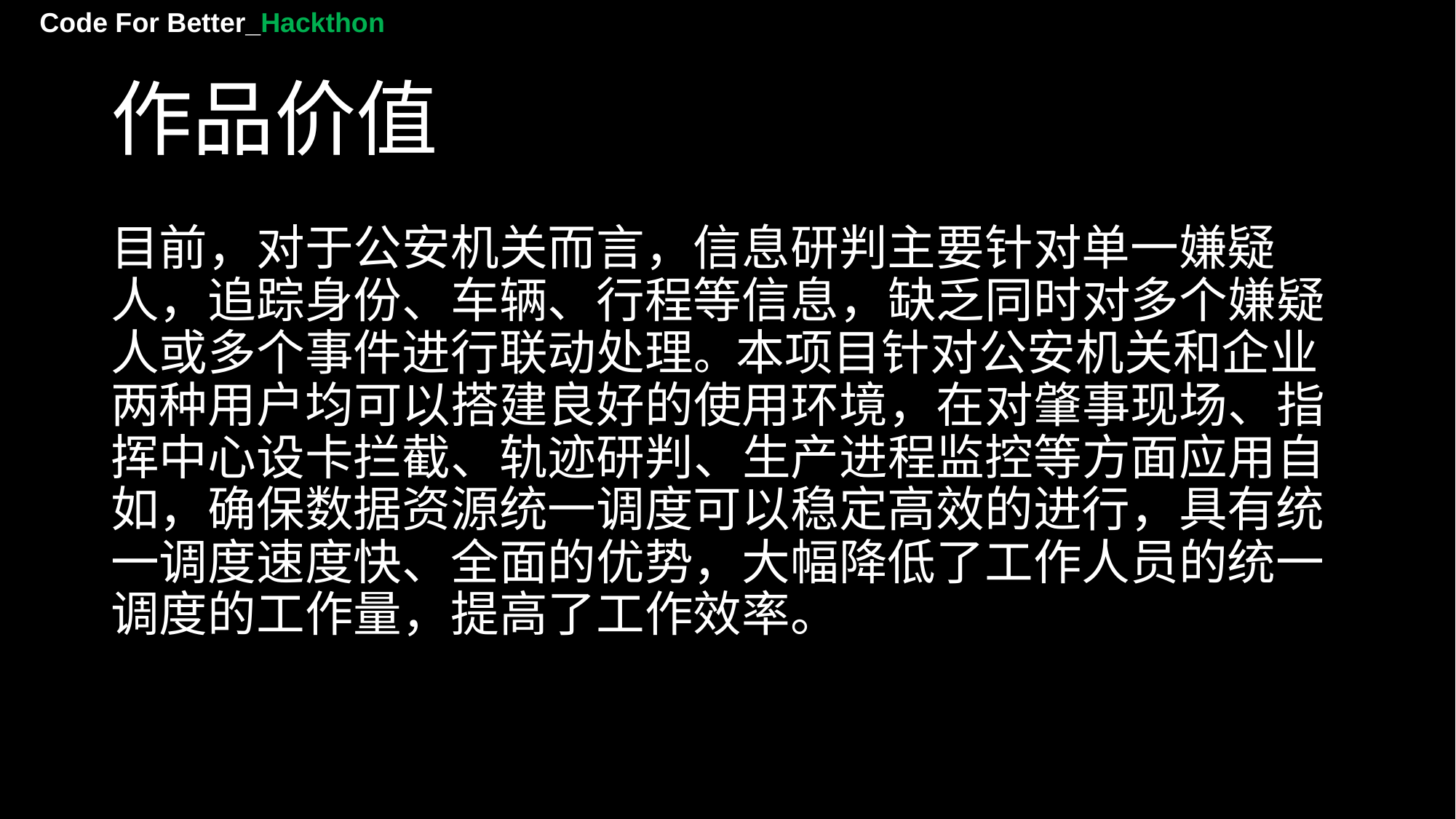

Code For Better_Hackthon
# 作品价值
目前，对于公安机关而言，信息研判主要针对单一嫌疑人，追踪身份、车辆、行程等信息，缺乏同时对多个嫌疑人或多个事件进行联动处理。本项目针对公安机关和企业两种用户均可以搭建良好的使用环境，在对肇事现场、指挥中心设卡拦截、轨迹研判、生产进程监控等方面应用自如，确保数据资源统一调度可以稳定高效的进行，具有统一调度速度快、全面的优势，大幅降低了工作人员的统一调度的工作量，提高了工作效率。